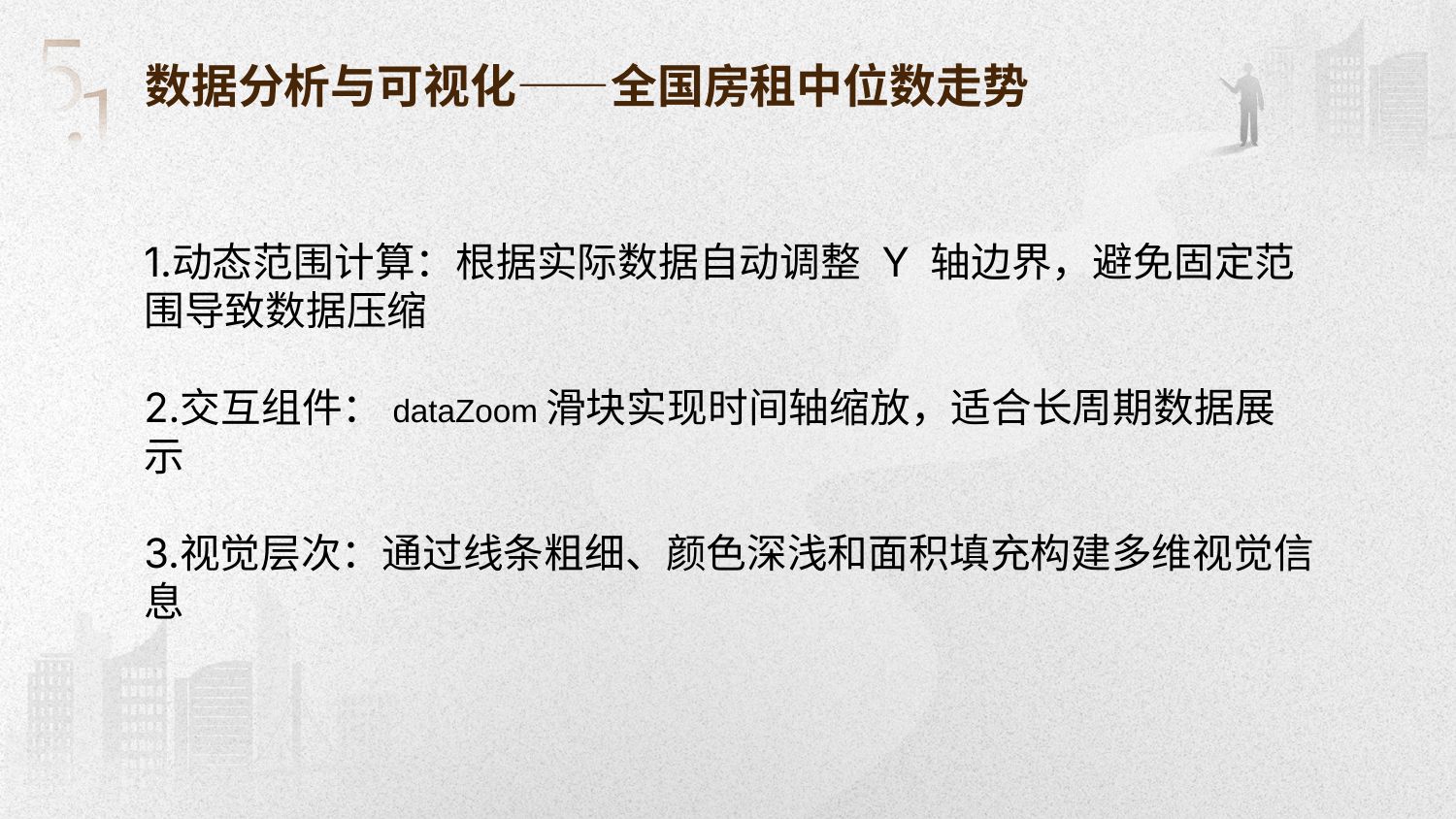

数据分析与可视化——全国房租中位数走势
动态范围计算：根据实际数据自动调整 Y 轴边界，避免固定范围导致数据压缩

交互组件：dataZoom滑块实现时间轴缩放，适合长周期数据展示

视觉层次：通过线条粗细、颜色深浅和面积填充构建多维视觉信息